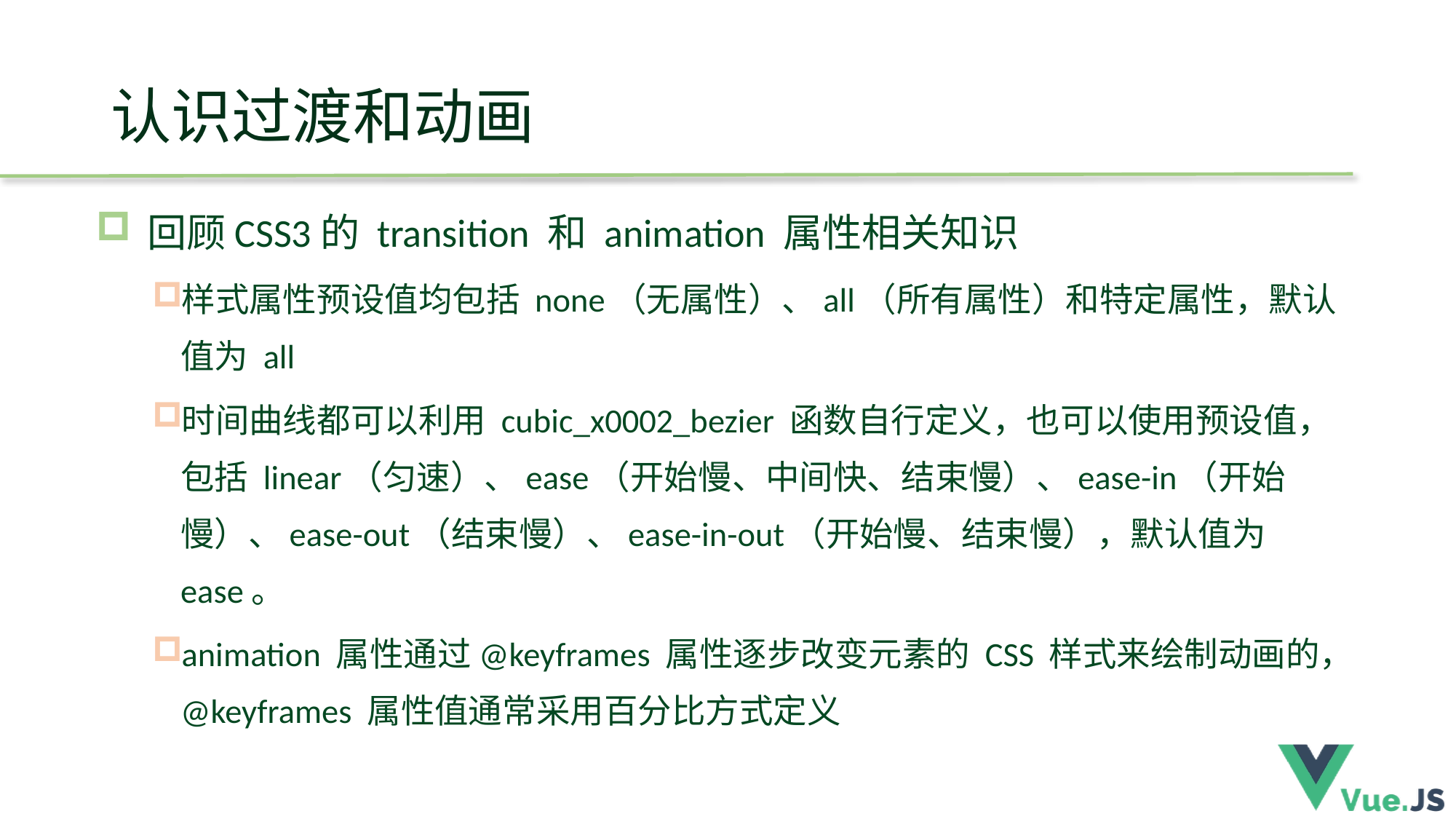

# 认识过渡和动画
 回顾CSS3的 transition 和 animation 属性相关知识
样式属性预设值均包括 none（无属性）、all（所有属性）和特定属性，默认值为 all
时间曲线都可以利用 cubic_x0002_bezier 函数自行定义，也可以使用预设值，包括 linear（匀速）、ease（开始慢、中间快、结束慢）、ease-in（开始慢）、ease-out（结束慢）、ease-in-out（开始慢、结束慢），默认值为 ease。
animation 属性通过@keyframes 属性逐步改变元素的 CSS 样式来绘制动画的，@keyframes 属性值通常采用百分比方式定义